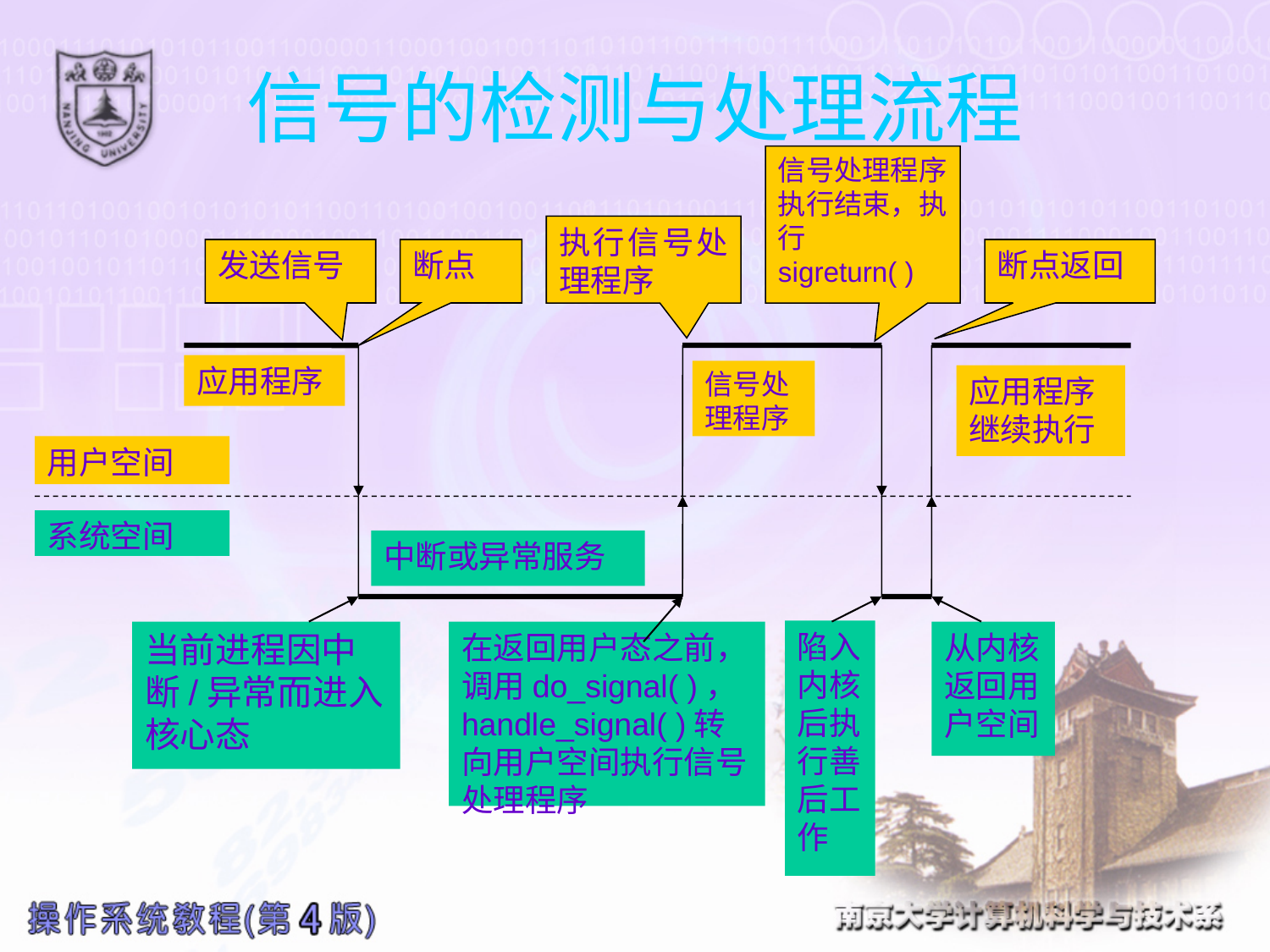

# 信号的检测与处理流程
信号处理程序执行结束，执行sigreturn( )
执行信号处理程序
发送信号
断点
断点返回

应用程序
信号处
理程序
应用程序
继续执行
用户空间

系统空间
中断或异常服务

陷入内核后执行善后工作
当前进程因中断/异常而进入核心态
在返回用户态之前，调用do_signal( )，handle_signal( )转向用户空间执行信号处理程序
从内核返回用户空间